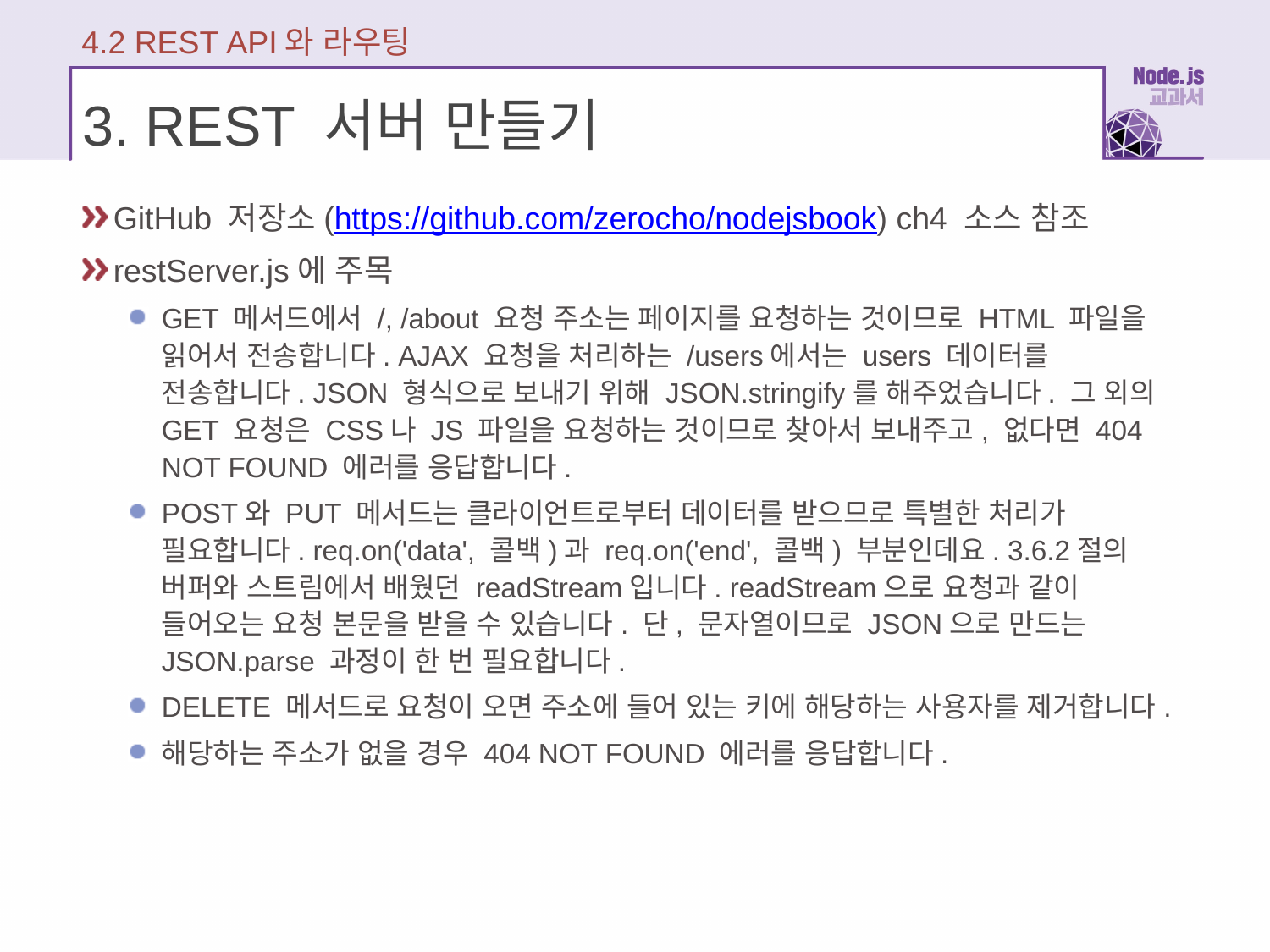

4.2 REST API와 라우팅
# 3. REST 서버 만들기
GitHub 저장소(https://github.com/zerocho/nodejsbook) ch4 소스 참조
restServer.js에 주목
GET 메서드에서 /, /about 요청 주소는 페이지를 요청하는 것이므로 HTML 파일을 읽어서 전송합니다. AJAX 요청을 처리하는 /users에서는 users 데이터를 전송합니다. JSON 형식으로 보내기 위해 JSON.stringify를 해주었습니다. 그 외의 GET 요청은 CSS나 JS 파일을 요청하는 것이므로 찾아서 보내주고, 없다면 404 NOT FOUND 에러를 응답합니다.
POST와 PUT 메서드는 클라이언트로부터 데이터를 받으므로 특별한 처리가 필요합니다. req.on('data', 콜백)과 req.on('end', 콜백) 부분인데요. 3.6.2절의 버퍼와 스트림에서 배웠던 readStream입니다. readStream으로 요청과 같이 들어오는 요청 본문을 받을 수 있습니다. 단, 문자열이므로 JSON으로 만드는 JSON.parse 과정이 한 번 필요합니다.
DELETE 메서드로 요청이 오면 주소에 들어 있는 키에 해당하는 사용자를 제거합니다.
해당하는 주소가 없을 경우 404 NOT FOUND 에러를 응답합니다.